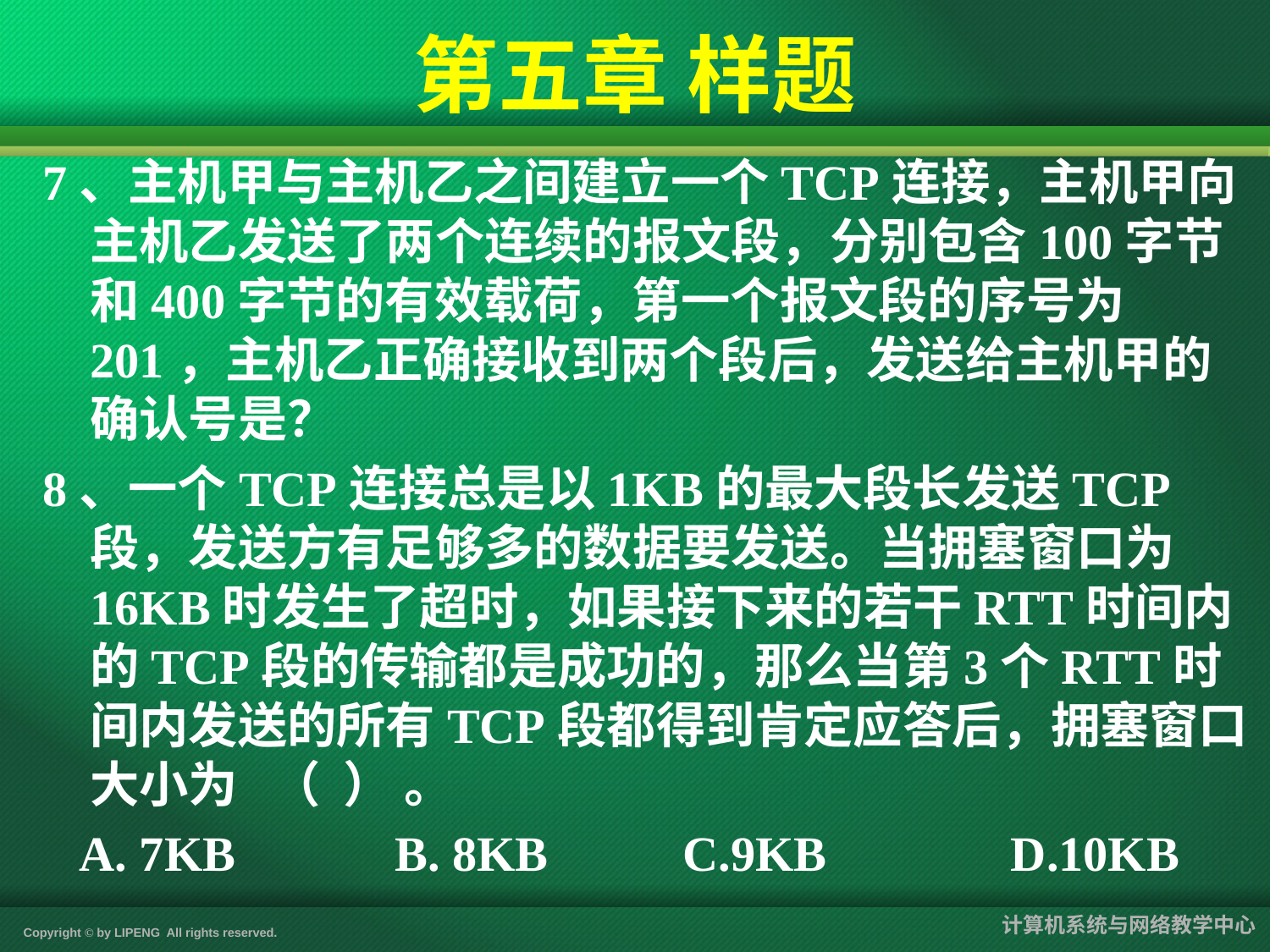

第五章 样题
7、主机甲与主机乙之间建立一个TCP连接，主机甲向主机乙发送了两个连续的报文段，分别包含100字节和400字节的有效载荷，第一个报文段的序号为201，主机乙正确接收到两个段后，发送给主机甲的确认号是？
8、一个TCP连接总是以1KB的最大段长发送TCP段，发送方有足够多的数据要发送。当拥塞窗口为16KB时发生了超时，如果接下来的若干RTT时间内的TCP段的传输都是成功的，那么当第3个RTT时间内发送的所有TCP段都得到肯定应答后，拥塞窗口大小为   （  ） 。
   A. 7KB             B. 8KB           C.9KB               D.10KB